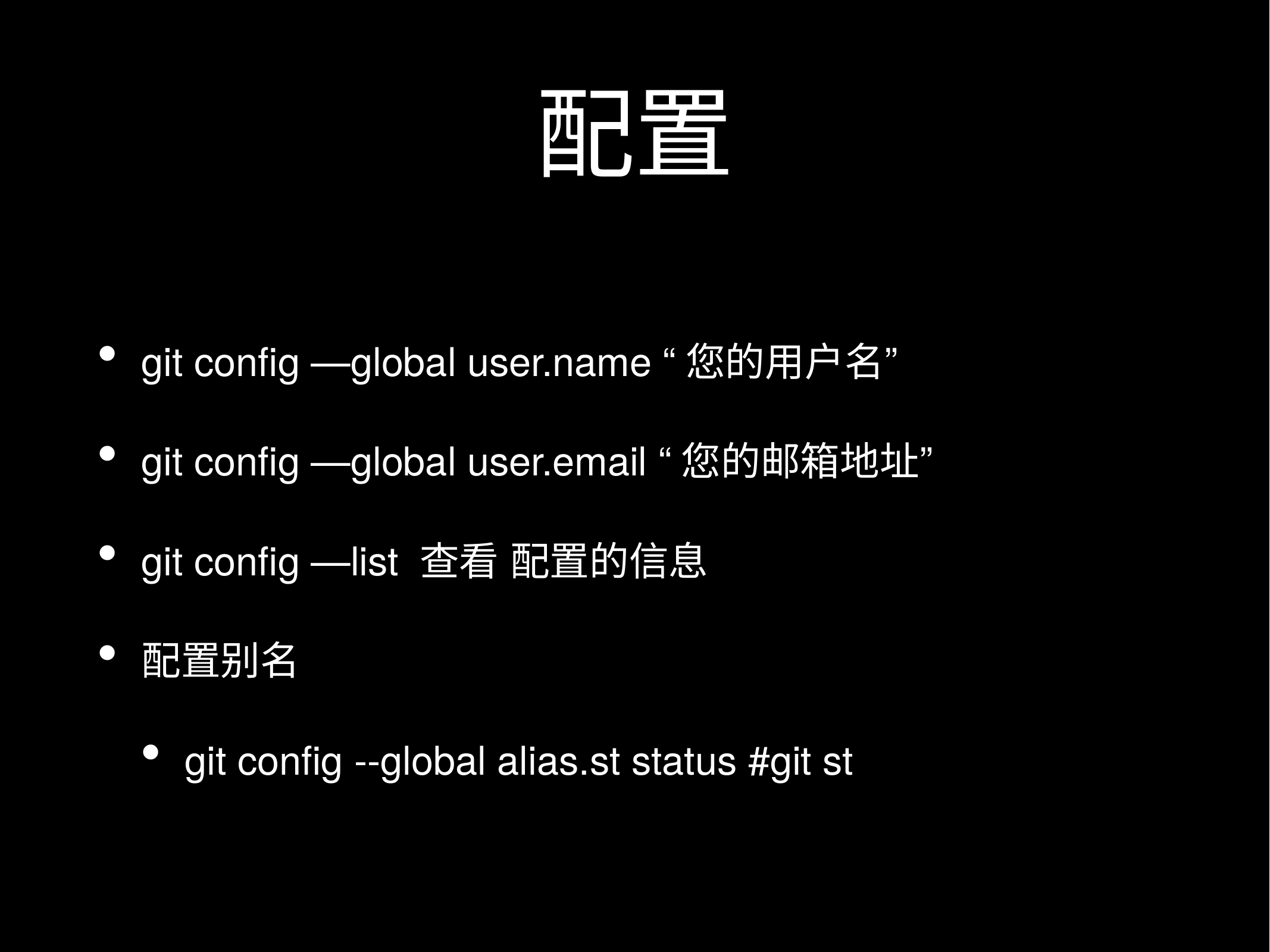

# 配置
git config —global user.name “您的用户名”
git config —global user.email “您的邮箱地址”
git config —list 查看 配置的信息
配置别名
git config --global alias.st status #git st